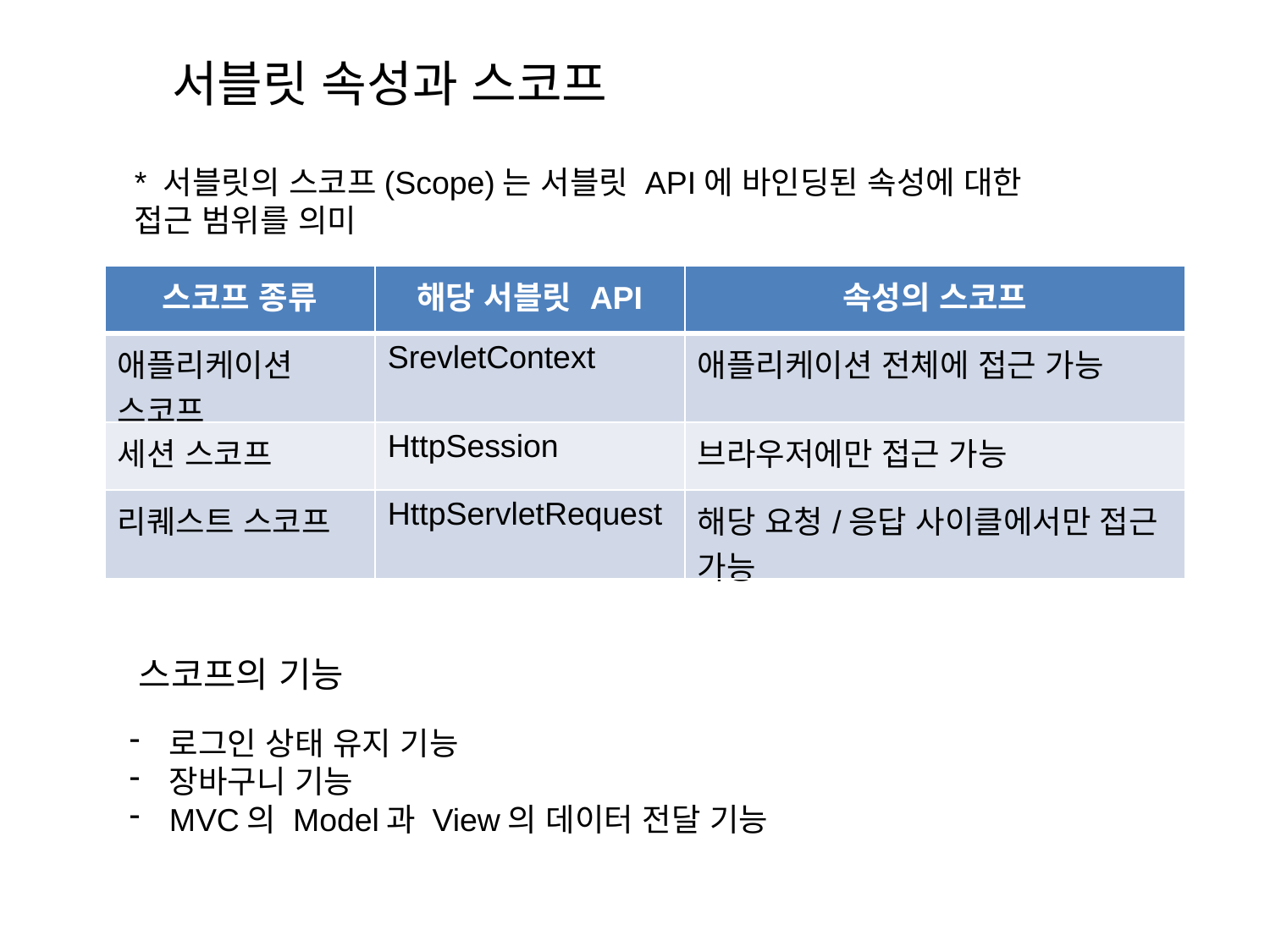

서블릿 속성과 스코프
* 서블릿의 스코프(Scope)는 서블릿 API에 바인딩된 속성에 대한
접근 범위를 의미
| 스코프 종류 | 해당 서블릿 API | 속성의 스코프 |
| --- | --- | --- |
| 애플리케이션 스코프 | SrevletContext | 애플리케이션 전체에 접근 가능 |
| 세션 스코프 | HttpSession | 브라우저에만 접근 가능 |
| 리퀘스트 스코프 | HttpServletRequest | 해당 요청/응답 사이클에서만 접근 가능 |
스코프의 기능
로그인 상태 유지 기능
장바구니 기능
MVC의 Model과 View의 데이터 전달 기능